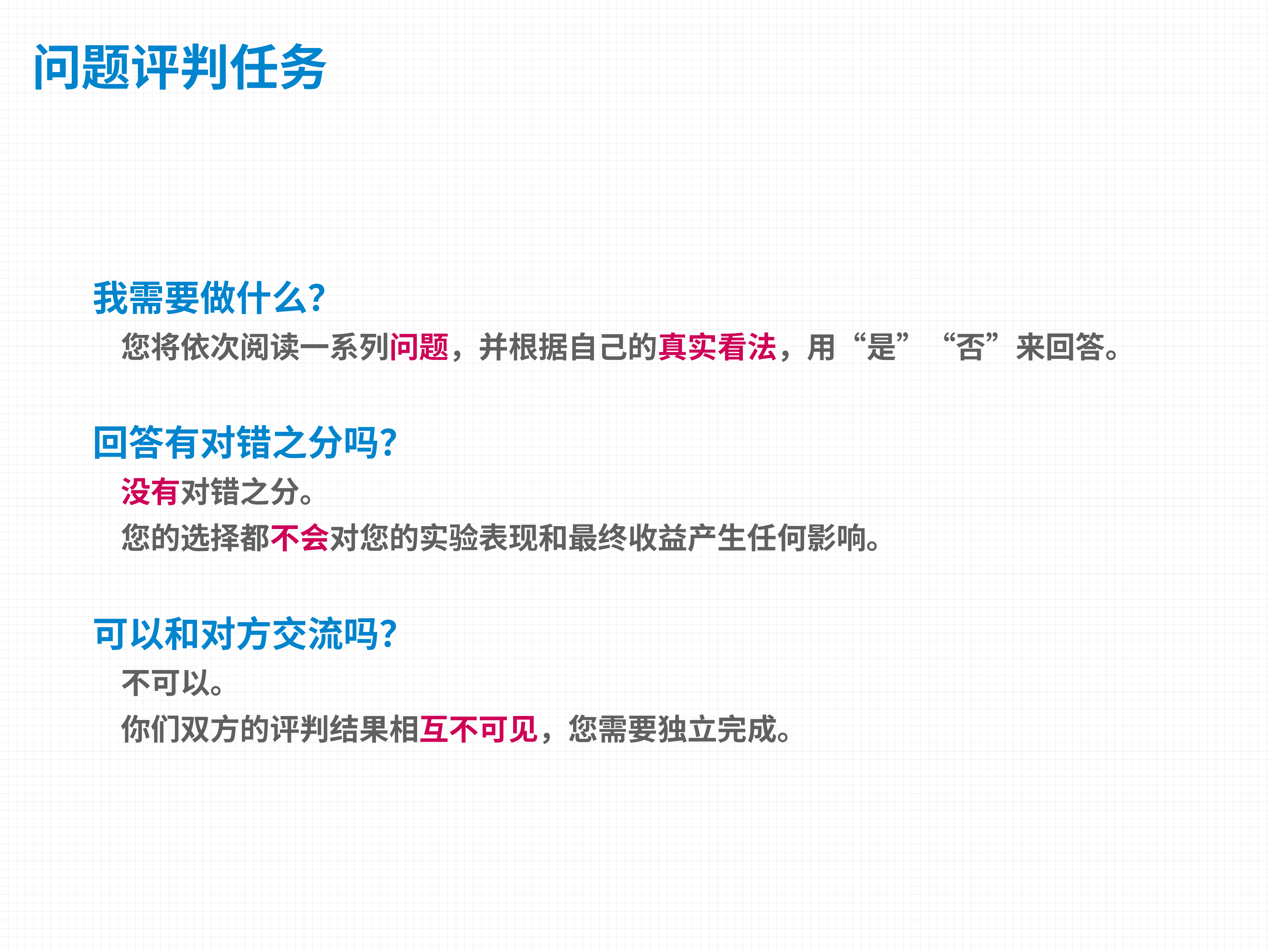

# 问题评判任务
我需要做什么？
您将依次阅读一系列问题，并根据自己的真实看法，用“是”“否”来回答。

回答有对错之分吗？
没有对错之分。
您的选择都不会对您的实验表现和最终收益产生任何影响。

可以和对方交流吗？
不可以。
你们双方的评判结果相互不可见，您需要独立完成。